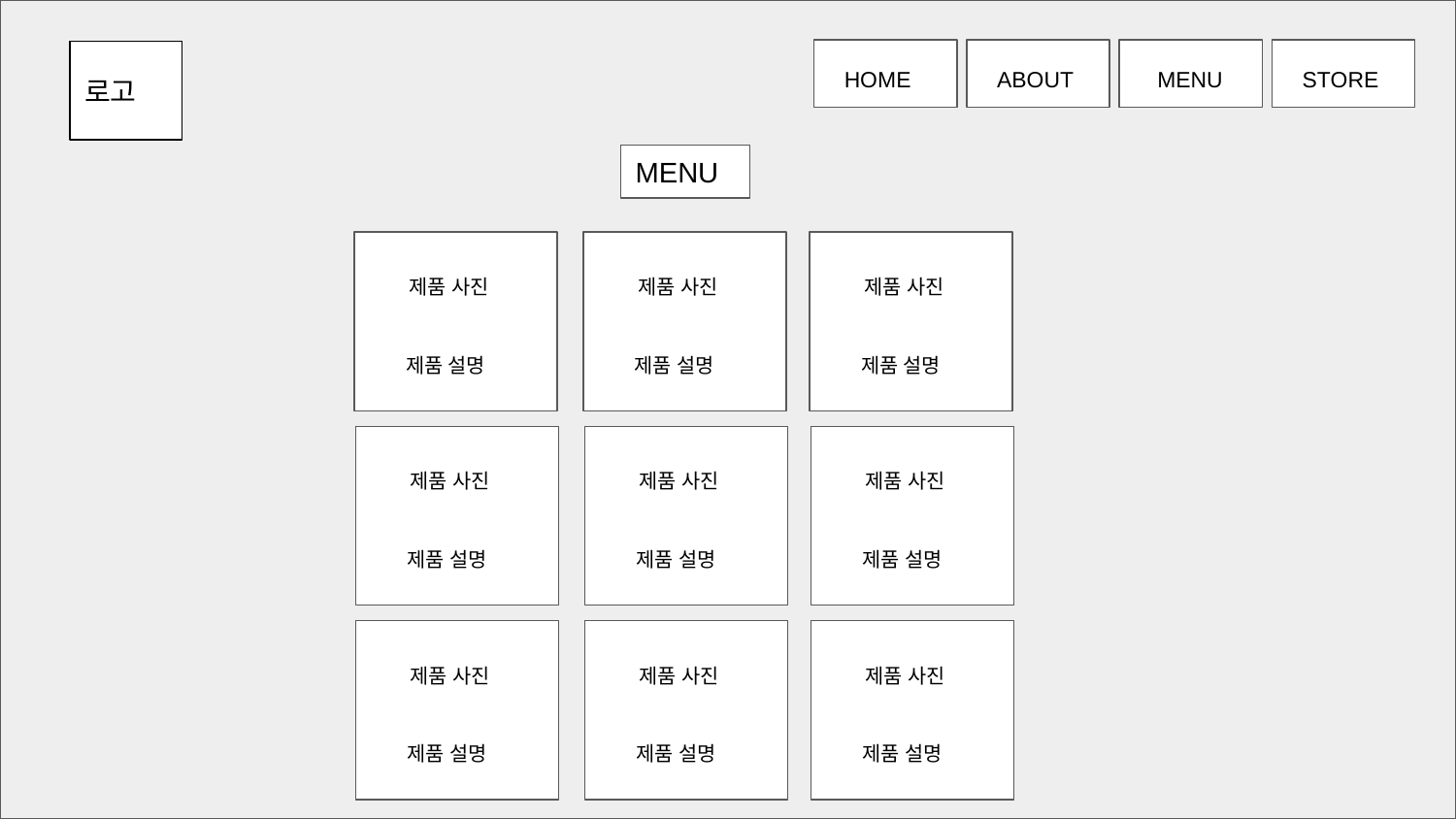

로고
HOME
ABOUT
MENU
STORE
MENU
MENU

제품 사진

제품 사진

제품 사진

제품 설명
제품 설명
제품 설명

제품 사진

제품 사진

제품 사진

제품 설명
제품 설명
제품 설명

제품 사진

제품 사진

제품 사진

제품 설명
제품 설명
제품 설명